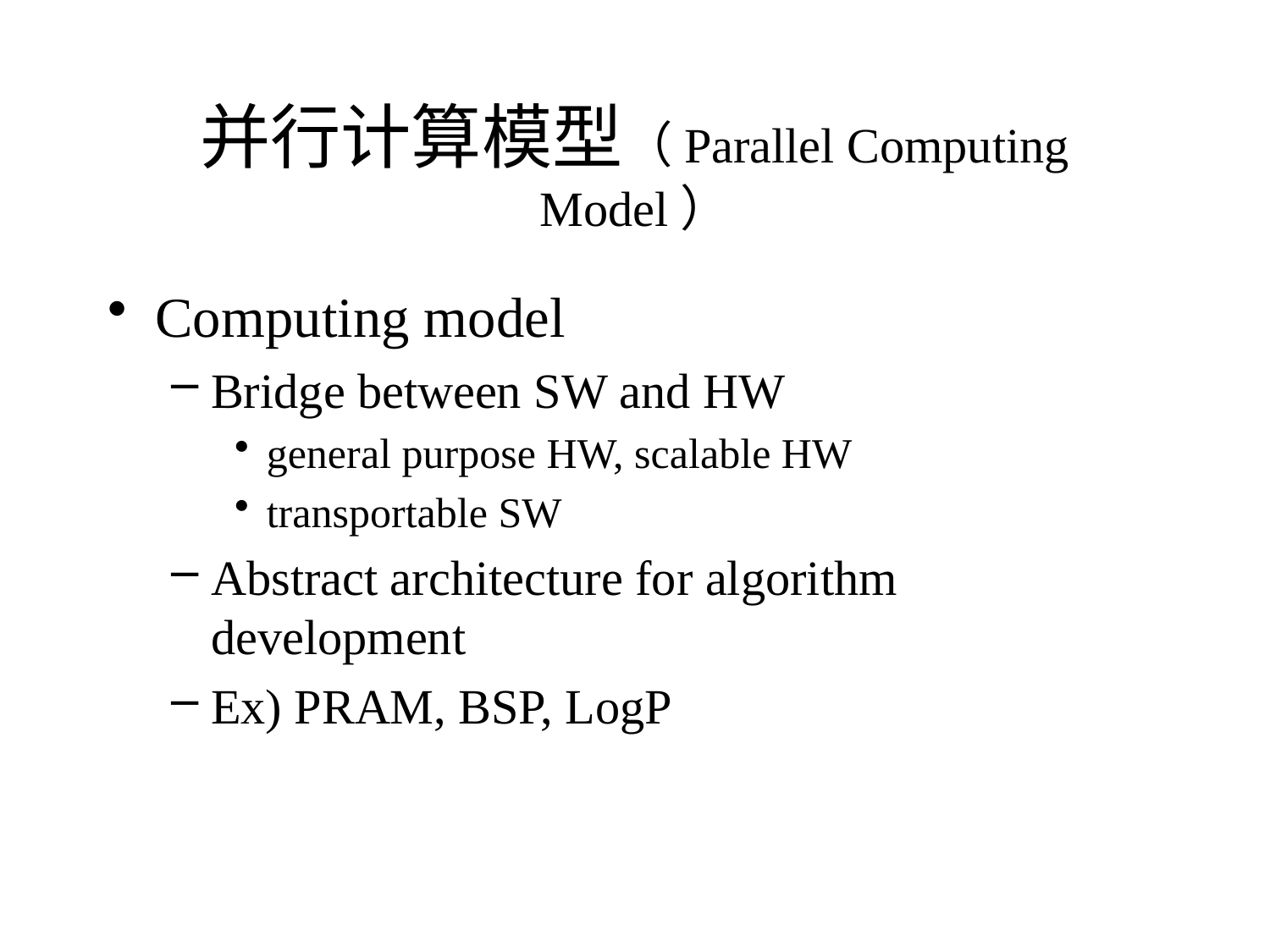

# 并行计算模型（Parallel Computing Model）
Computing model
Bridge between SW and HW
general purpose HW, scalable HW
transportable SW
Abstract architecture for algorithm development
Ex) PRAM, BSP, LogP